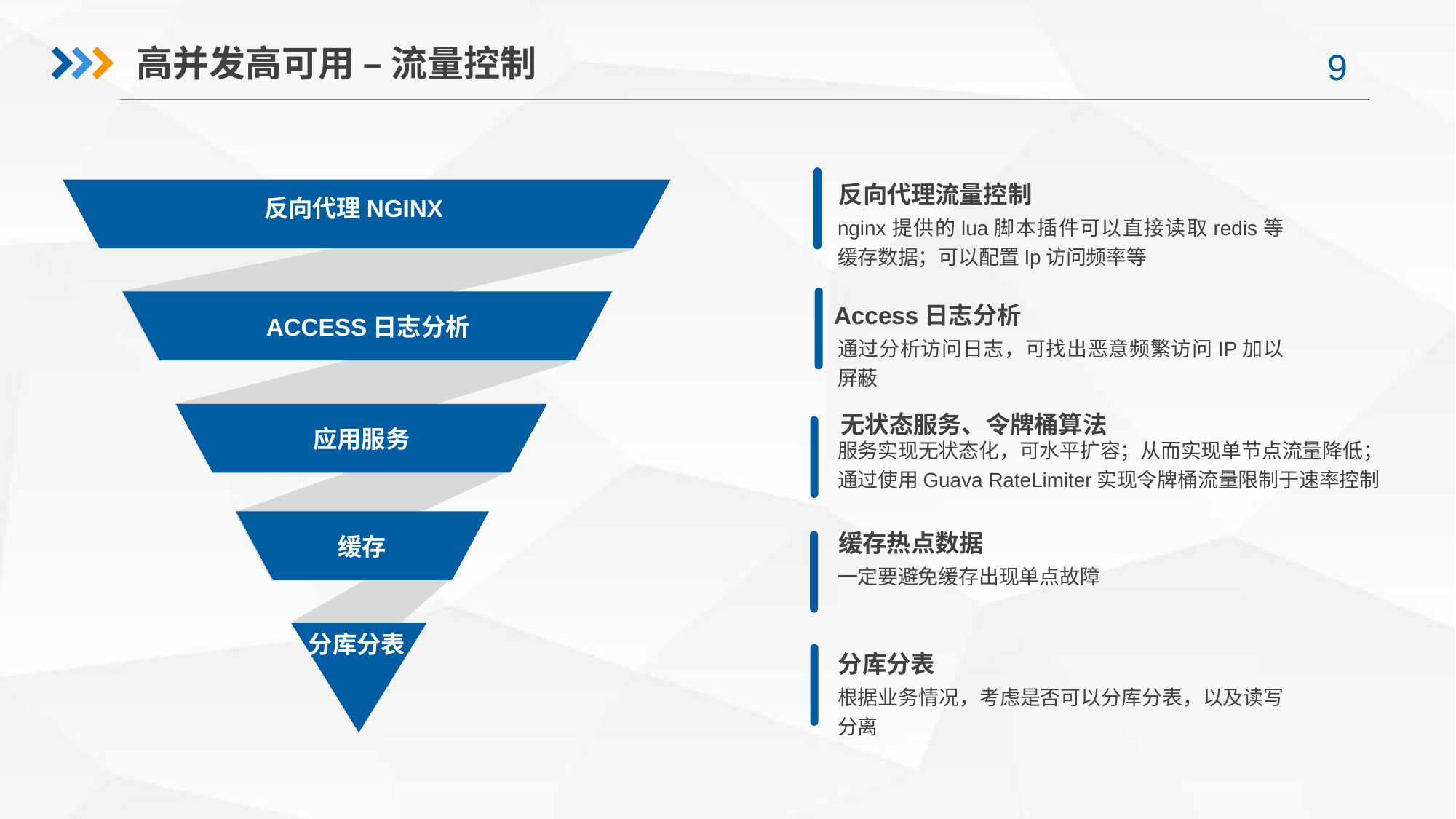

高并发高可用 – 流量控制

反向代理流量控制
nginx提供的lua脚本插件可以直接读取redis等缓存数据；可以配置Ip访问频率等
反向代理nginx

Access日志分析
通过分析访问日志，可找出恶意频繁访问IP加以屏蔽
access日志分析

无状态服务、令牌桶算法
服务实现无状态化，可水平扩容；从而实现单节点流量降低；
通过使用Guava RateLimiter实现令牌桶流量限制于速率控制
应用服务

缓存
缓存热点数据
一定要避免缓存出现单点故障

分库分表

分库分表
根据业务情况，考虑是否可以分库分表，以及读写分离